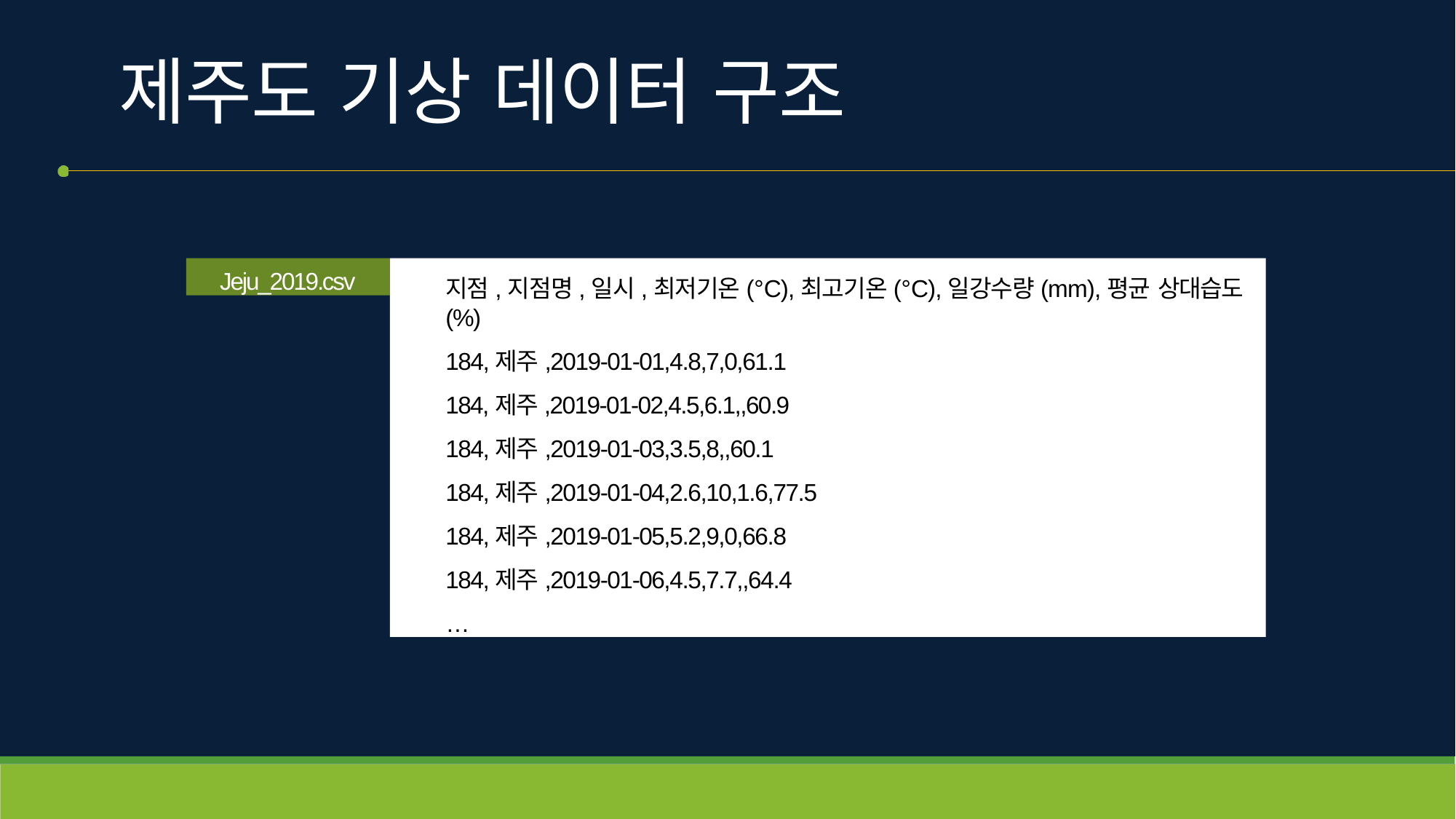

# 제주도 기상 데이터 구조

Jeju_2019.csv
지점,지점명,일시,최저기온(°C),최고기온(°C),일강수량(mm),평균 상대습도(%)
184,제주,2019-01-01,4.8,7,0,61.1
184,제주,2019-01-02,4.5,6.1,,60.9
184,제주,2019-01-03,3.5,8,,60.1
184,제주,2019-01-04,2.6,10,1.6,77.5
184,제주,2019-01-05,5.2,9,0,66.8
184,제주,2019-01-06,4.5,7.7,,64.4
…